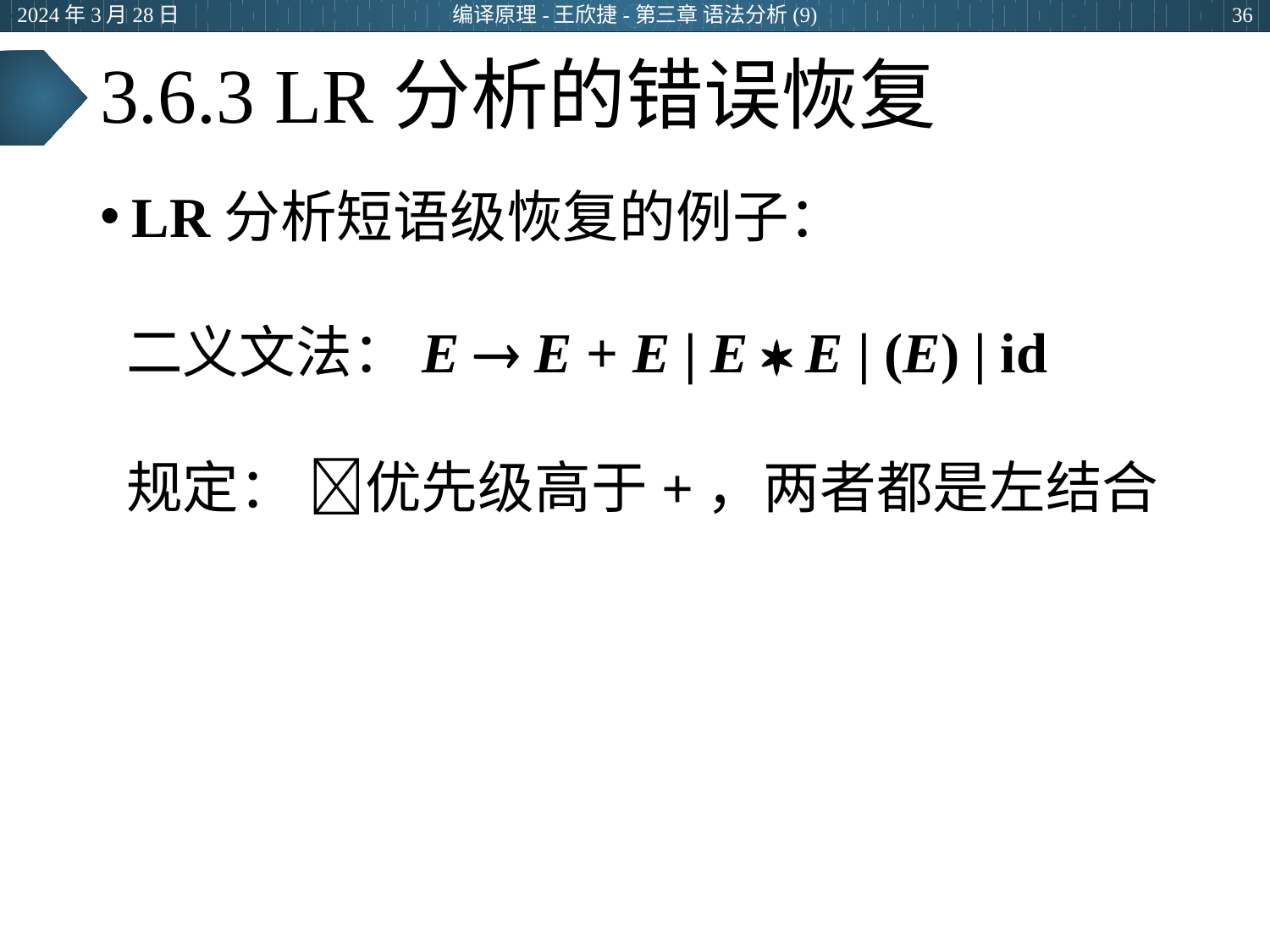

2024年3月28日
编译原理-王欣捷-第三章 语法分析(9)
36
# 3.6.3 LR分析的错误恢复
LR分析短语级恢复的例子：

 二义文法：E → E + E | E ∗ E | (E) | id

 规定： ∗优先级高于+，两者都是左结合